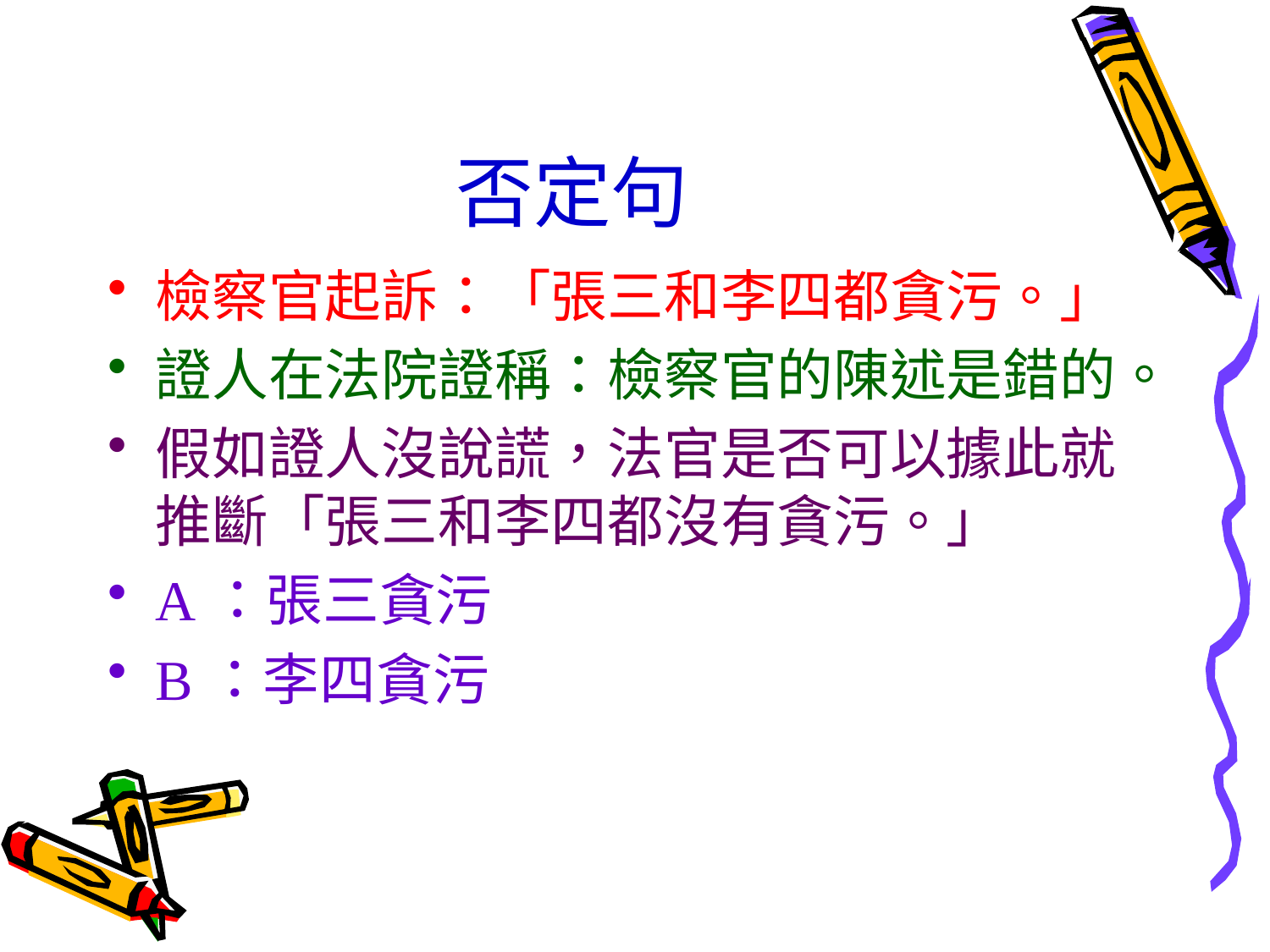

# 否定句
檢察官起訴：「張三和李四都貪污。」
證人在法院證稱：檢察官的陳述是錯的。
假如證人沒說謊，法官是否可以據此就推斷「張三和李四都沒有貪污。」
A：張三貪污
B：李四貪污